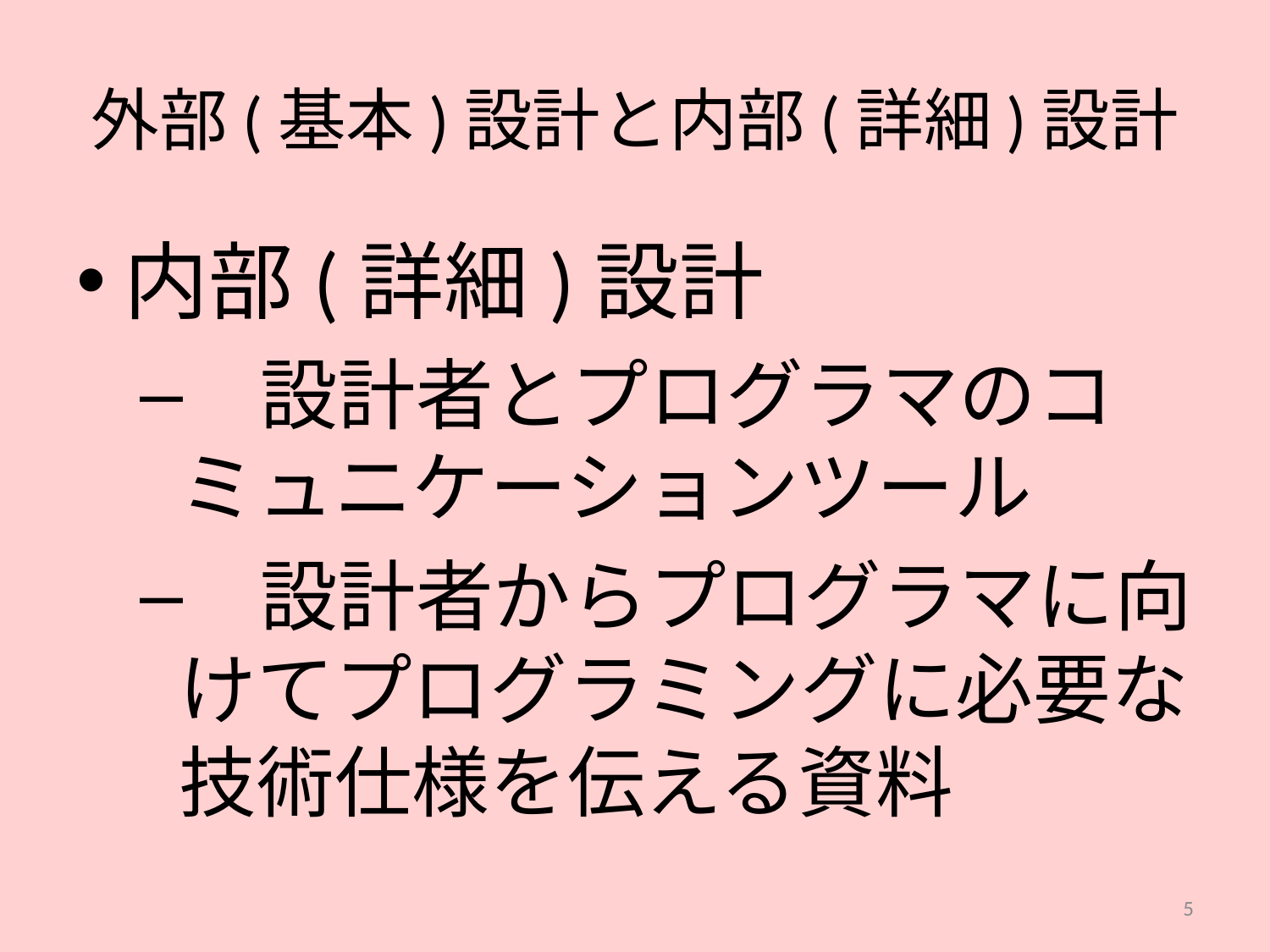

# 外部(基本)設計と内部(詳細)設計
内部(詳細)設計
　設計者とプログラマのコミュニケーションツール
　設計者からプログラマに向けてプログラミングに必要な技術仕様を伝える資料
5